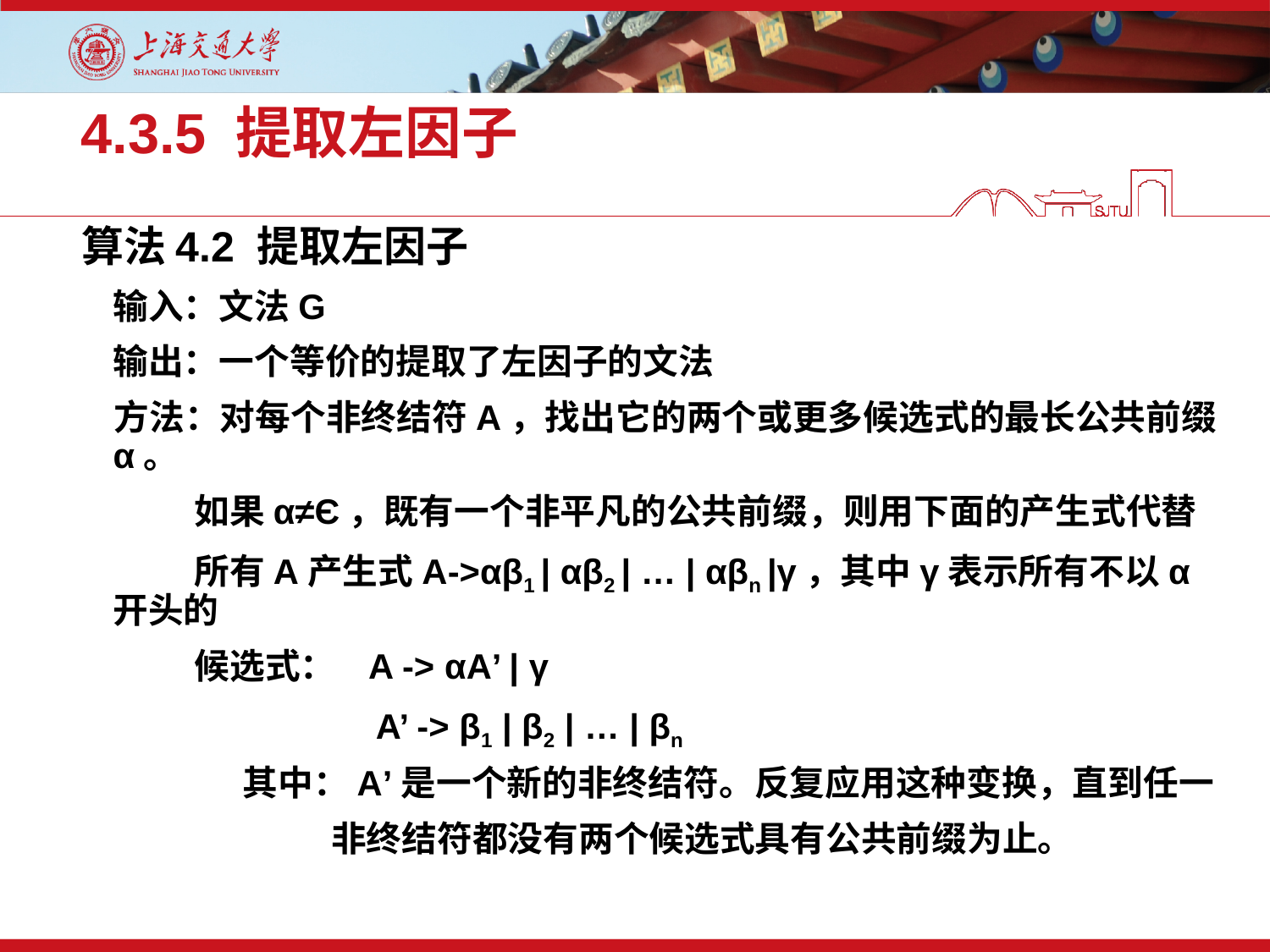

# 4.3.5 提取左因子
算法4.2 提取左因子
	输入：文法G
	输出：一个等价的提取了左因子的文法
   方法：对每个非终结符A，找出它的两个或更多候选式的最长公共前缀α。
             如果α≠Є，既有一个非平凡的公共前缀，则用下面的产生式代替
             所有A产生式A->αβ1 | αβ2 | … | αβn |γ，其中γ表示所有不以α开头的
             候选式：   A -> αA’ | γ
	                           A’ -> β1 | β2 | … | βn
                   其中：A’是一个新的非终结符。反复应用这种变换，直到任一
                              非终结符都没有两个候选式具有公共前缀为止。